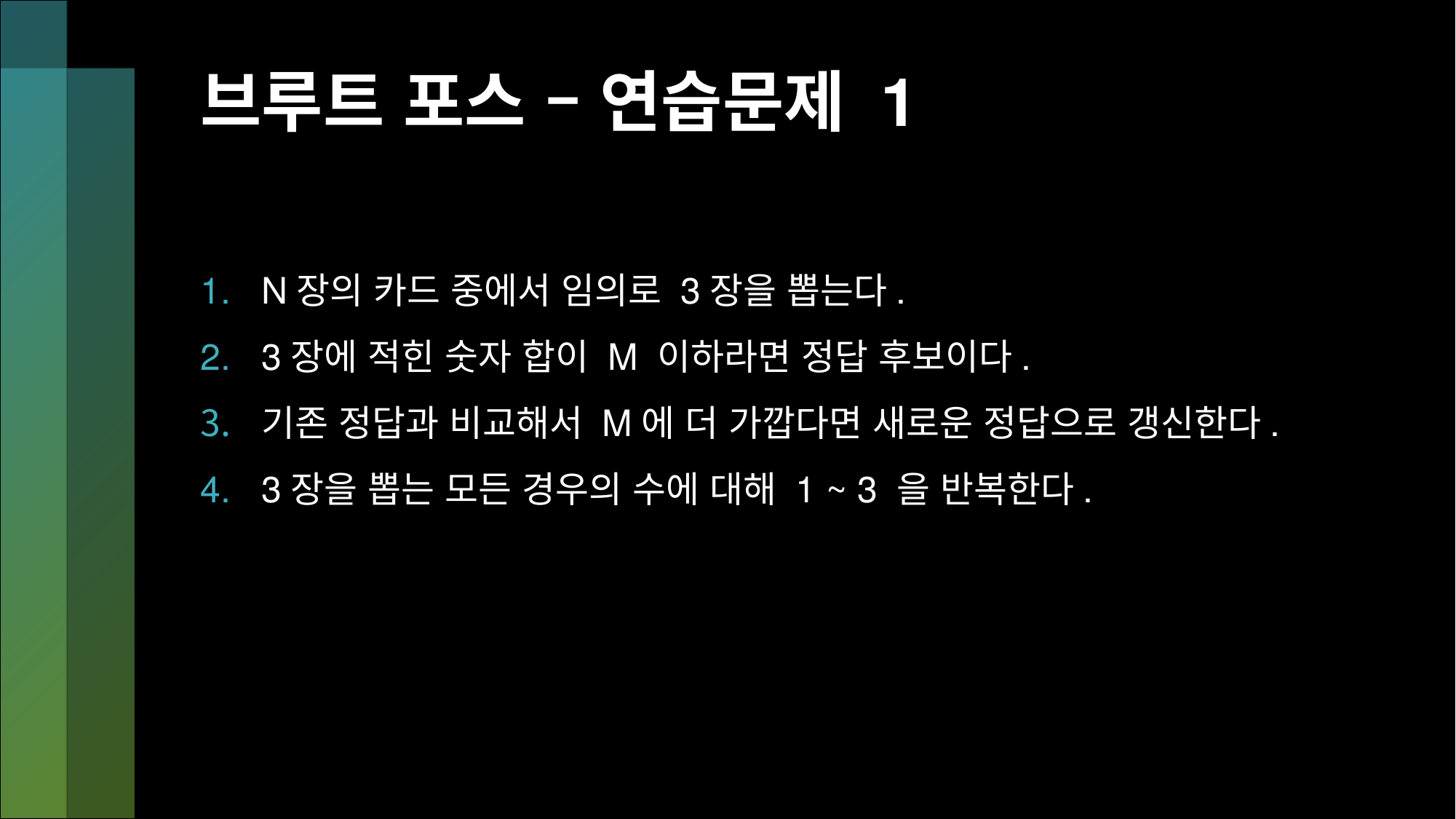

# 브루트 포스 – 연습문제 1
N장의 카드 중에서 임의로 3장을 뽑는다.
3장에 적힌 숫자 합이 M 이하라면 정답 후보이다.
기존 정답과 비교해서 M에 더 가깝다면 새로운 정답으로 갱신한다.
3장을 뽑는 모든 경우의 수에 대해 1 ~ 3 을 반복한다.